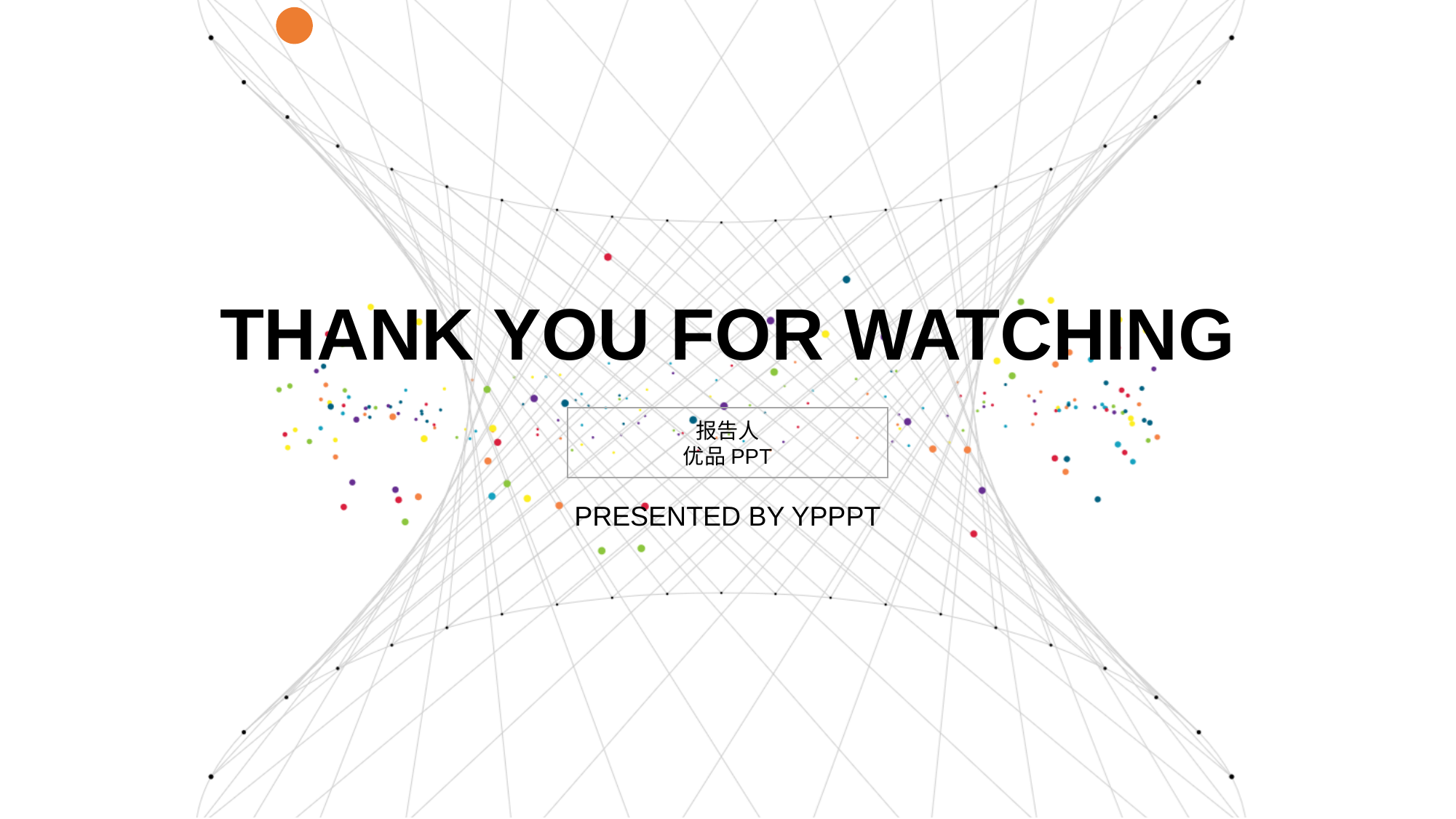

THANK YOU FOR WATCHING
报告人
优品PPT
PRESENTED BY YPPPT